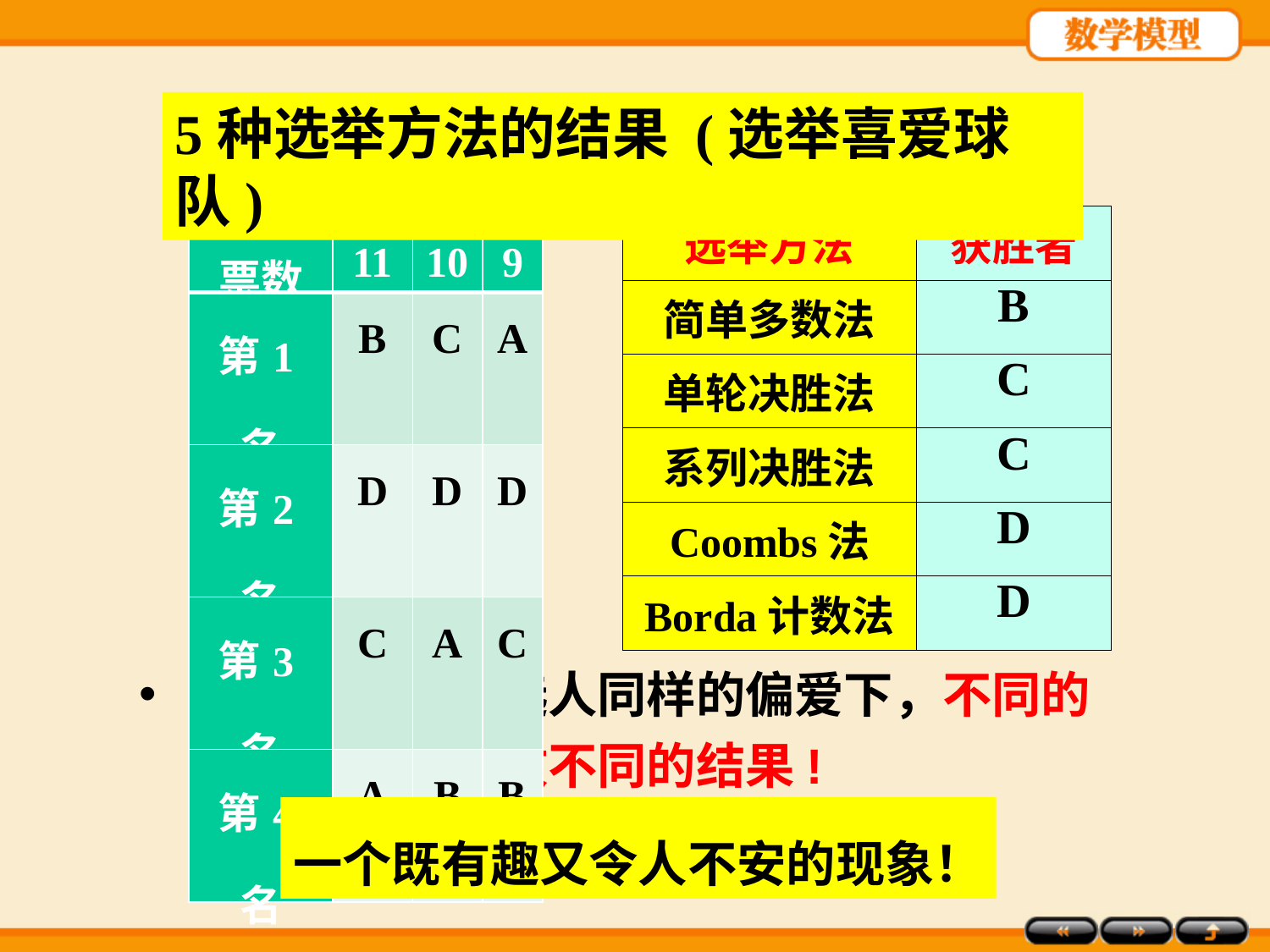

5种选举方法的结果 (选举喜爱球队)

| 选举方法 | 获胜者 |
| --- | --- |
| 简单多数法 | B |
| 单轮决胜法 | C |
| 系列决胜法 | C |
| Coombs法 | D |
| Borda计数法 | D |
| 票数 | 11 | 10 | 9 |
| --- | --- | --- | --- |
| 第1名 | B | C | A |
| 第2名 | D | D | D |
| 第3名 | C | A | C |
| 第4名 | A | B | B |
在投票者对候选人同样的偏爱下，不同的选举方法会导致不同的结果!
一个既有趣又令人不安的现象！